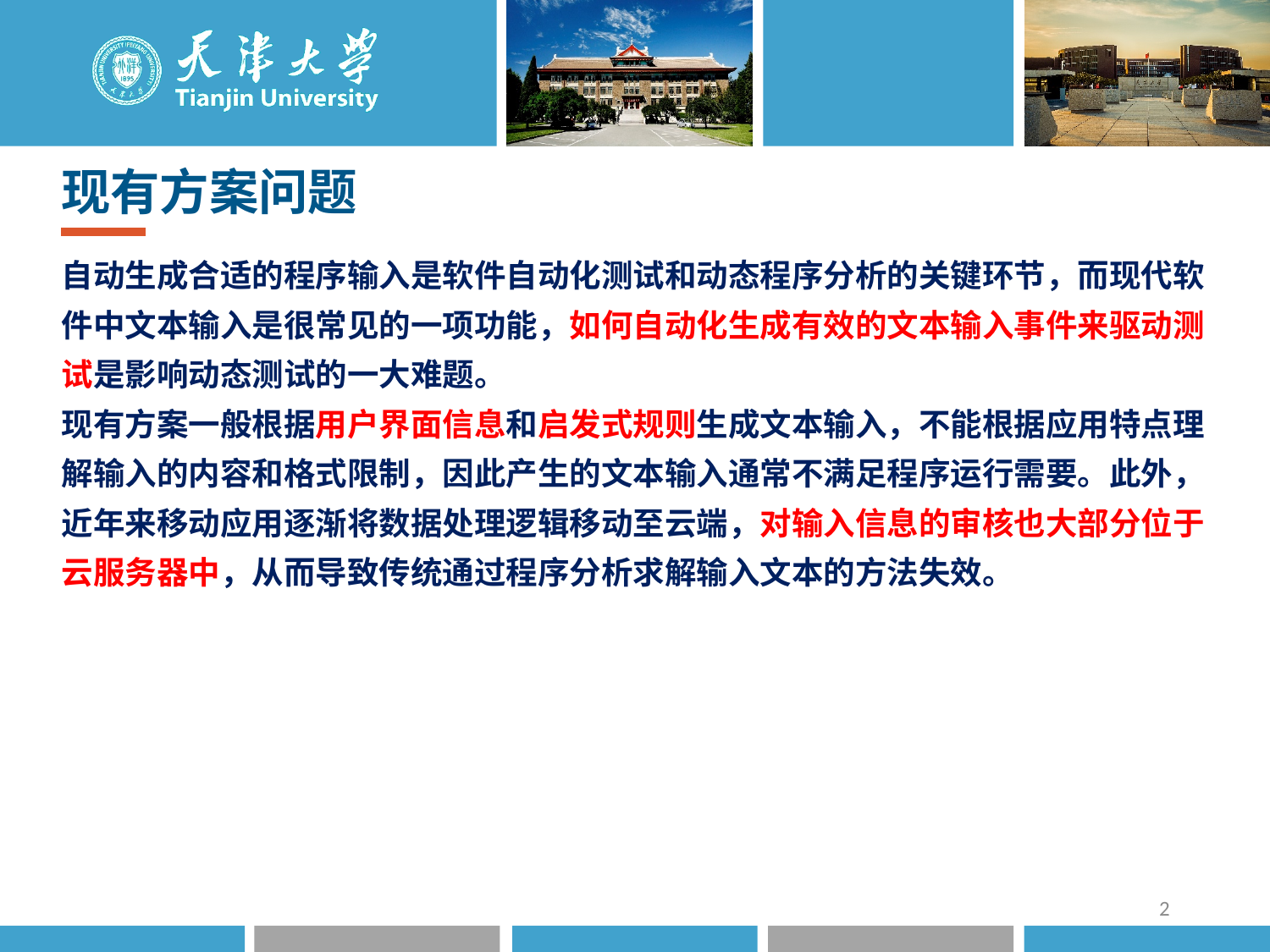

现有方案问题
自动生成合适的程序输入是软件自动化测试和动态程序分析的关键环节，而现代软件中文本输入是很常见的一项功能，如何自动化生成有效的文本输入事件来驱动测试是影响动态测试的一大难题。
现有方案一般根据用户界面信息和启发式规则生成文本输入，不能根据应用特点理解输入的内容和格式限制，因此产生的文本输入通常不满足程序运行需要。此外，近年来移动应用逐渐将数据处理逻辑移动至云端，对输入信息的审核也大部分位于云服务器中，从而导致传统通过程序分析求解输入文本的方法失效。

2